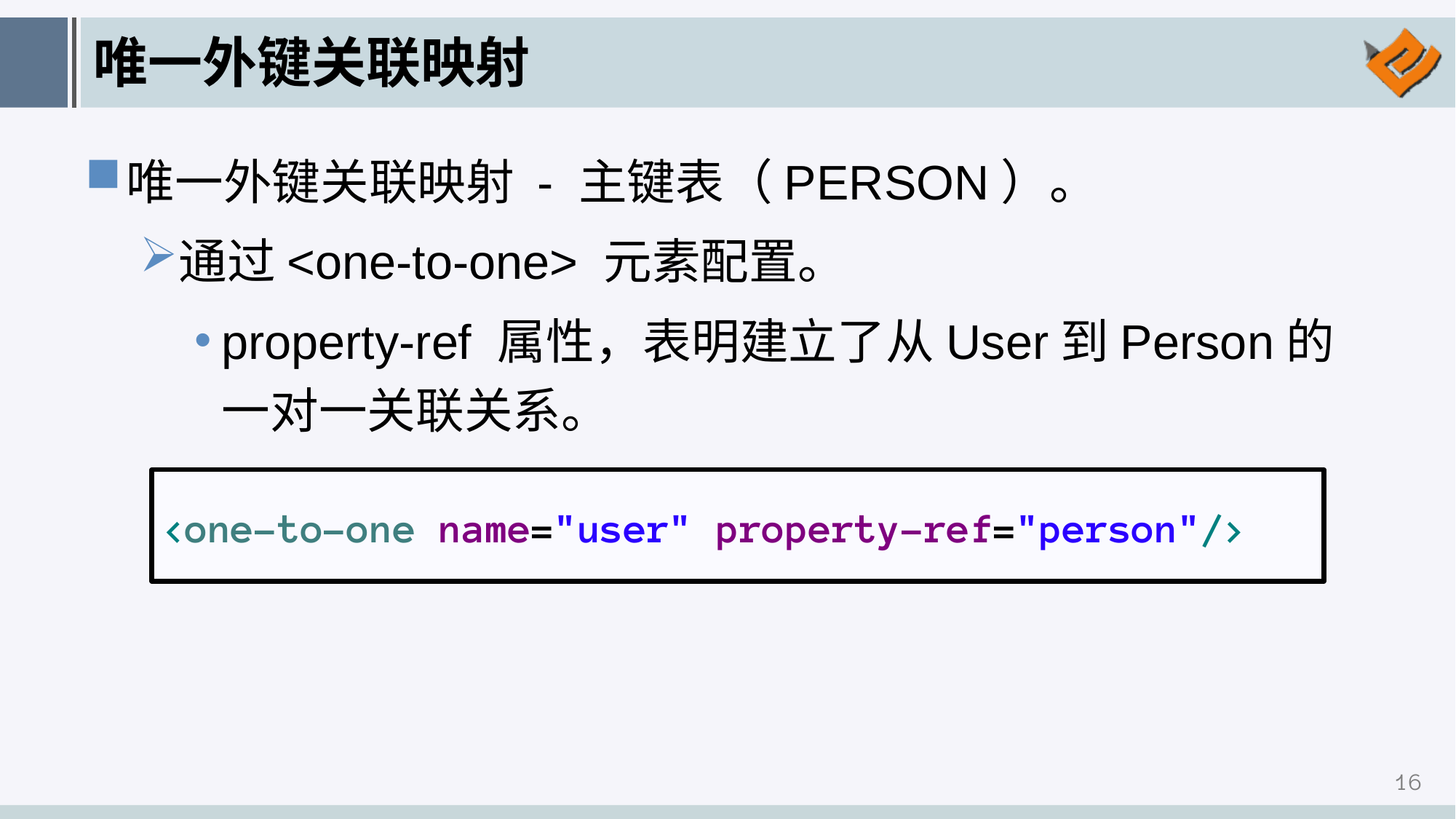

# 唯一外键关联映射
唯一外键关联映射 - 主键表（PERSON）。
通过<one-to-one> 元素配置。
property-ref 属性，表明建立了从User到Person的一对一关联关系。
<one-to-one name="user" property-ref="person"/>